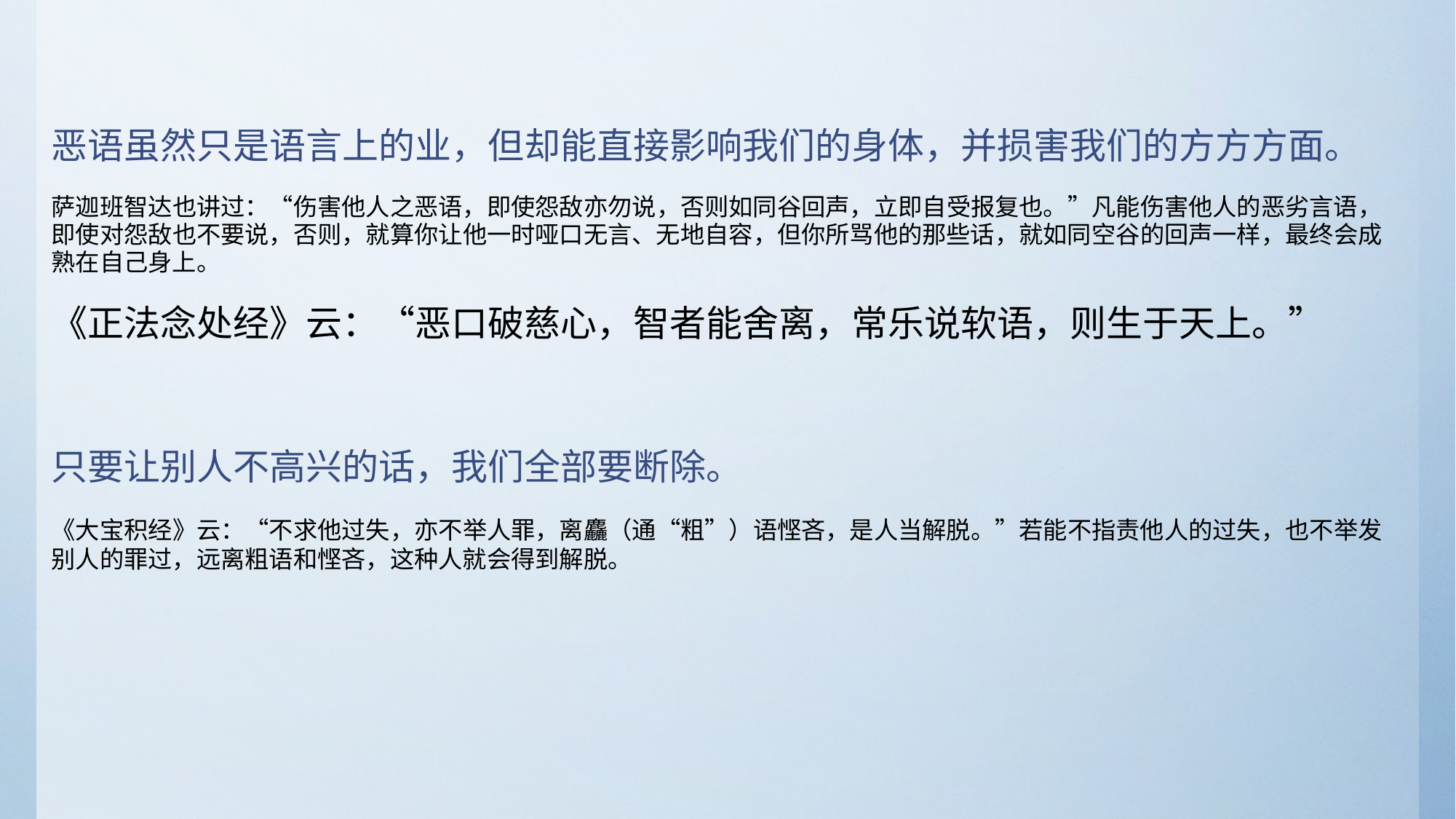

恶语虽然只是语言上的业，但却能直接影响我们的身体，并损害我们的方方方面。
萨迦班智达也讲过：“伤害他人之恶语，即使怨敌亦勿说，否则如同谷回声，立即自受报复也。”凡能伤害他人的恶劣言语，即使对怨敌也不要说，否则，就算你让他一时哑口无言、无地自容，但你所骂他的那些话，就如同空谷的回声一样，最终会成熟在自己身上。
《正法念处经》云：“恶口破慈心，智者能舍离，常乐说软语，则生于天上。”

只要让别人不高兴的话，我们全部要断除。
《大宝积经》云：“不求他过失，亦不举人罪，离麤（通“粗”）语悭吝，是人当解脱。”若能不指责他人的过失，也不举发别人的罪过，远离粗语和悭吝，这种人就会得到解脱。